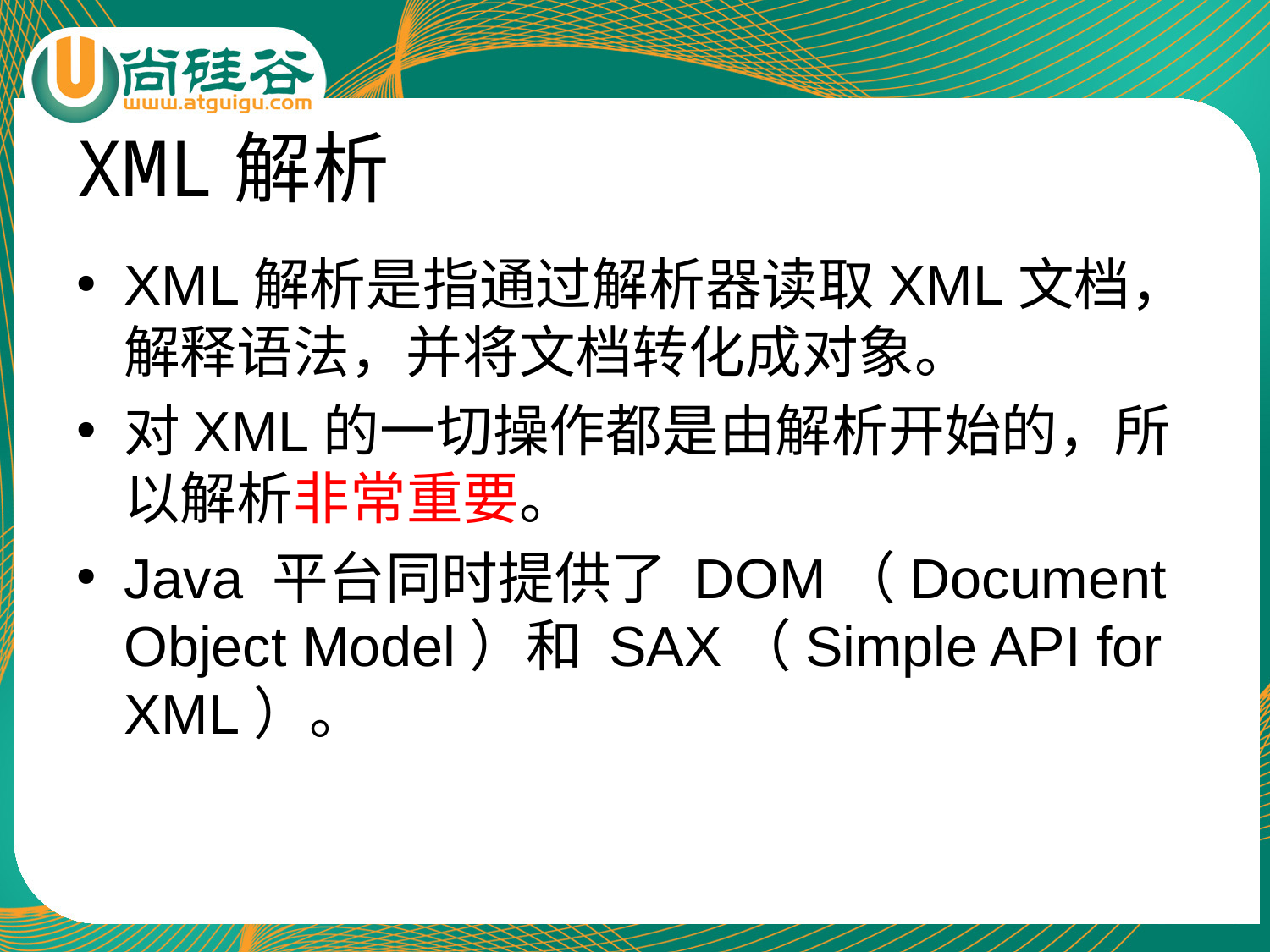

# XML解析
XML解析是指通过解析器读取XML文档，解释语法，并将文档转化成对象。
对XML的一切操作都是由解析开始的，所以解析非常重要。
Java 平台同时提供了 DOM（Document Object Model）和 SAX（Simple API for XML）。